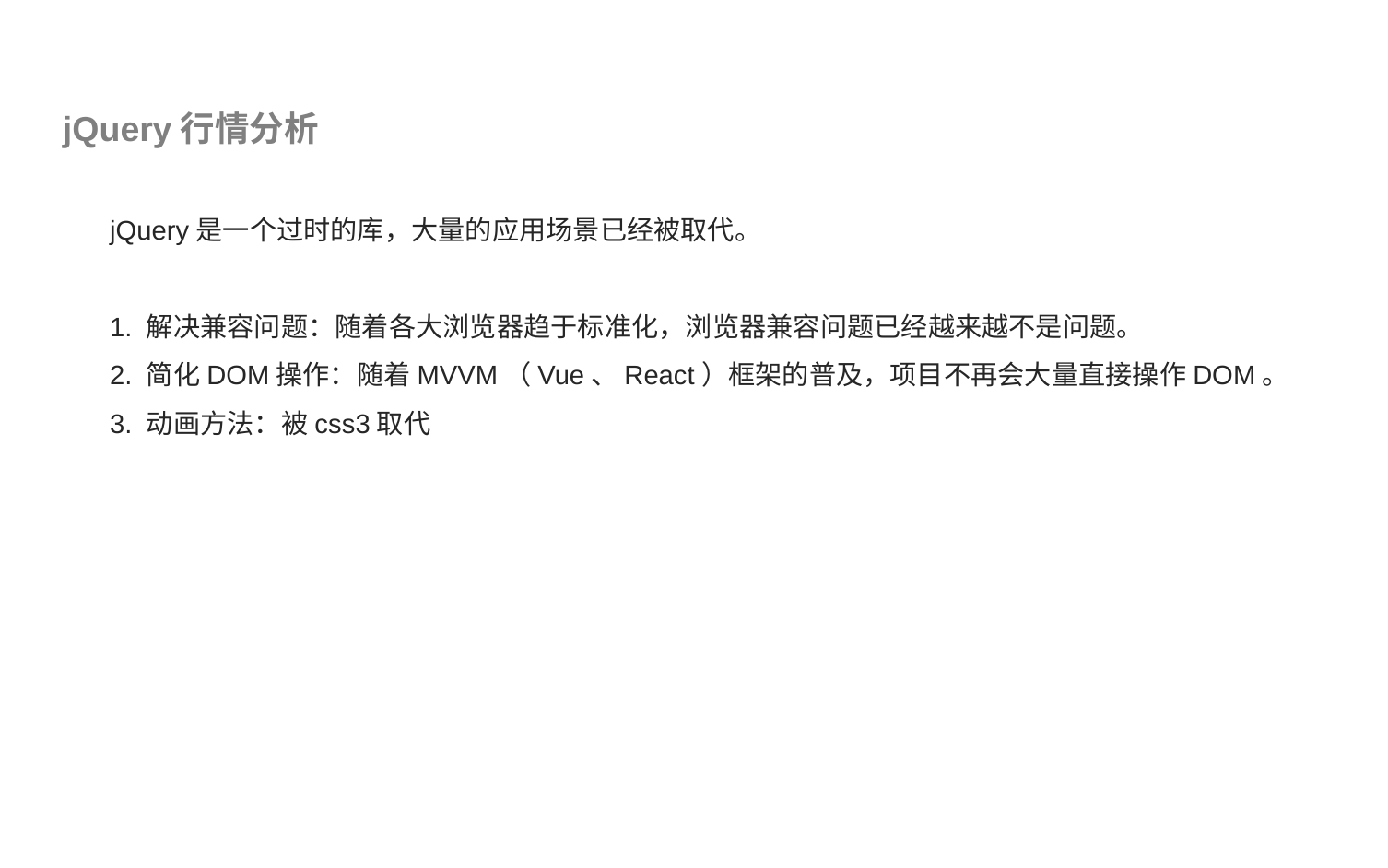

jQuery行情分析
jQuery是一个过时的库，大量的应用场景已经被取代。

1. 解决兼容问题：随着各大浏览器趋于标准化，浏览器兼容问题已经越来越不是问题。
2. 简化DOM操作：随着MVVM（Vue、React）框架的普及，项目不再会大量直接操作DOM。
3. 动画方法：被css3取代